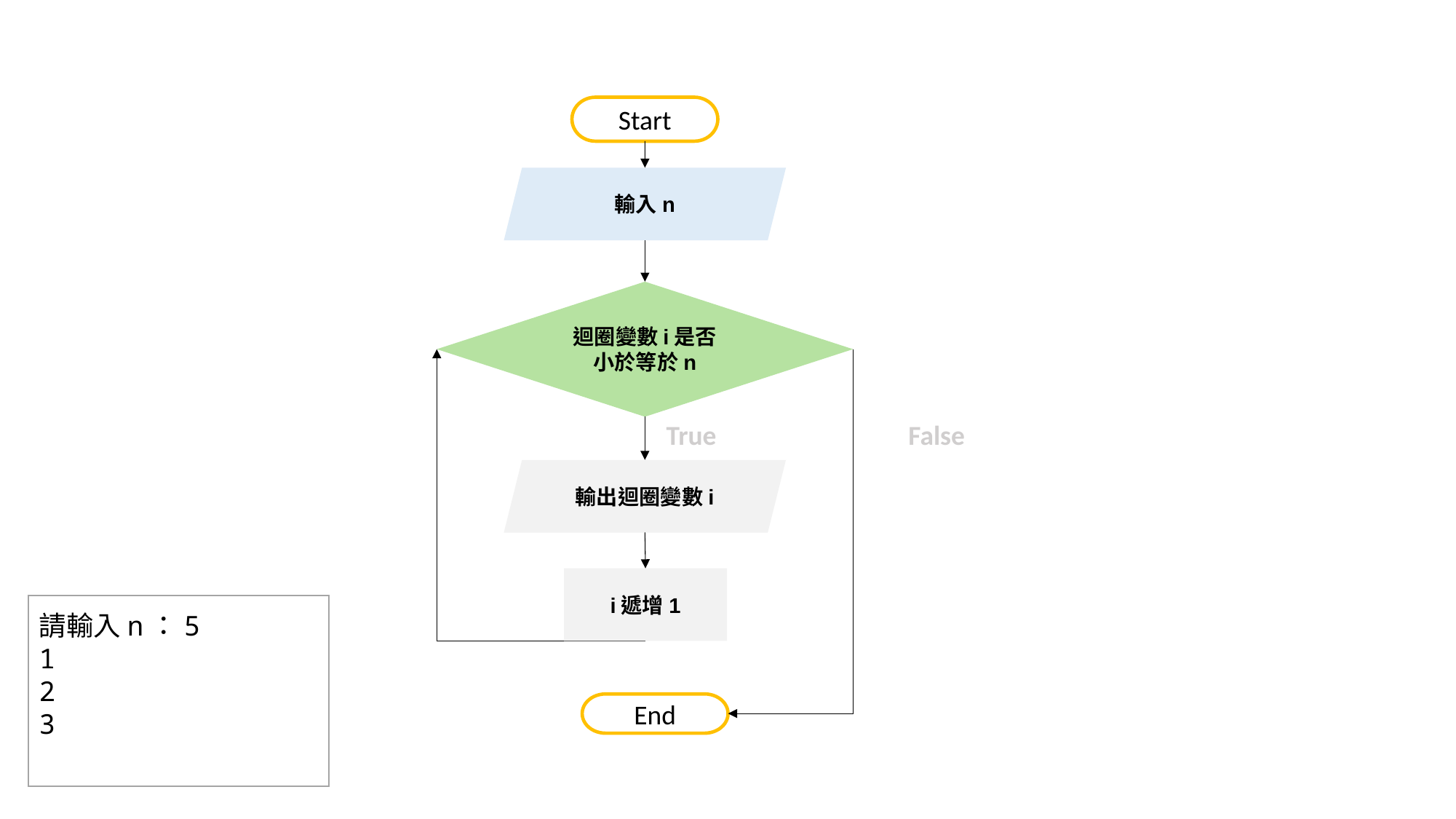

Start
輸入n
迴圈變數i是否
小於等於n
True
False
輸出迴圈變數i
i遞增1
請輸入n：5
1
2
3

End